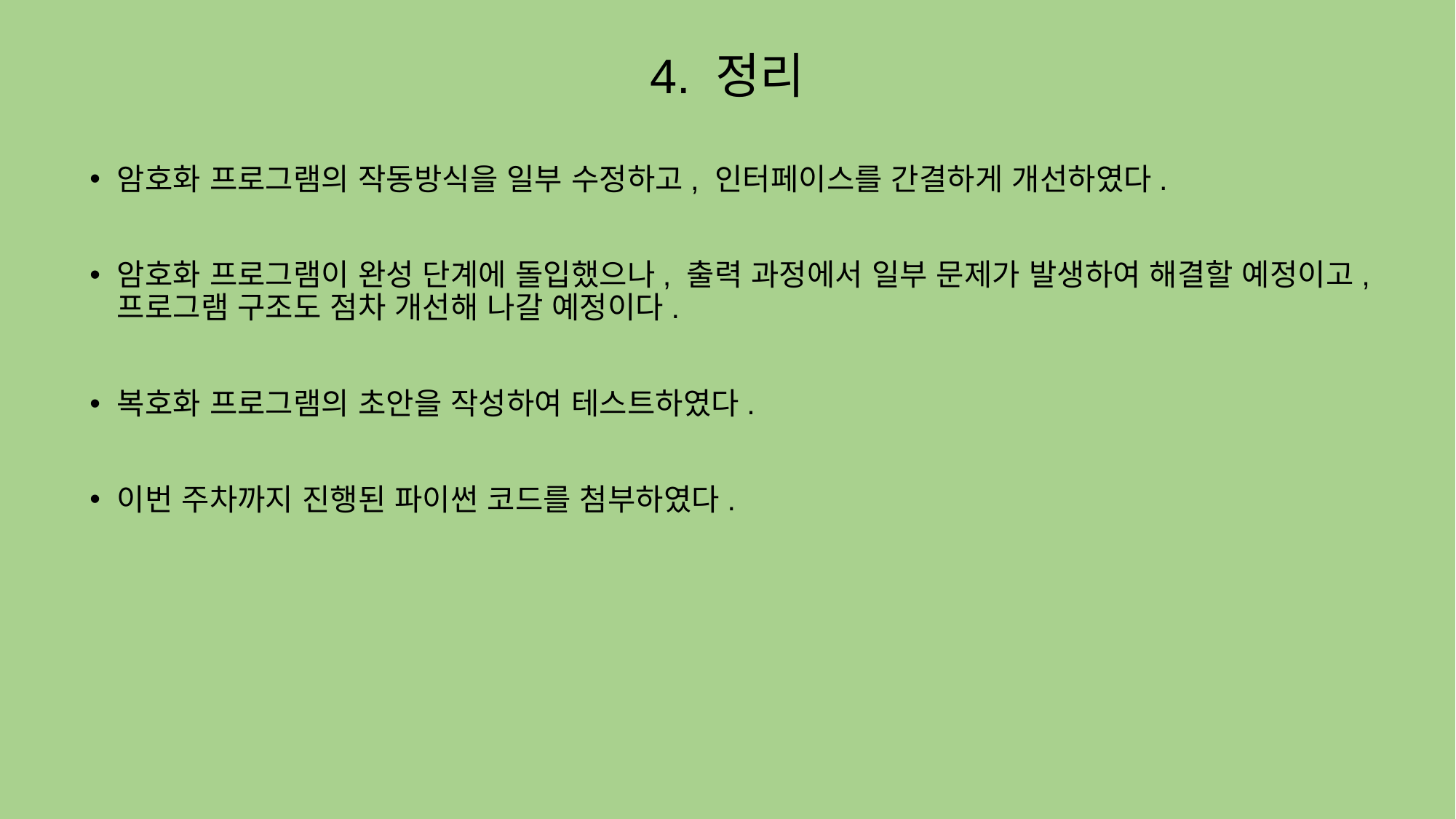

# 4. 정리
암호화 프로그램의 작동방식을 일부 수정하고, 인터페이스를 간결하게 개선하였다.

암호화 프로그램이 완성 단계에 돌입했으나, 출력 과정에서 일부 문제가 발생하여 해결할 예정이고, 프로그램 구조도 점차 개선해 나갈 예정이다.

복호화 프로그램의 초안을 작성하여 테스트하였다.

이번 주차까지 진행된 파이썬 코드를 첨부하였다.